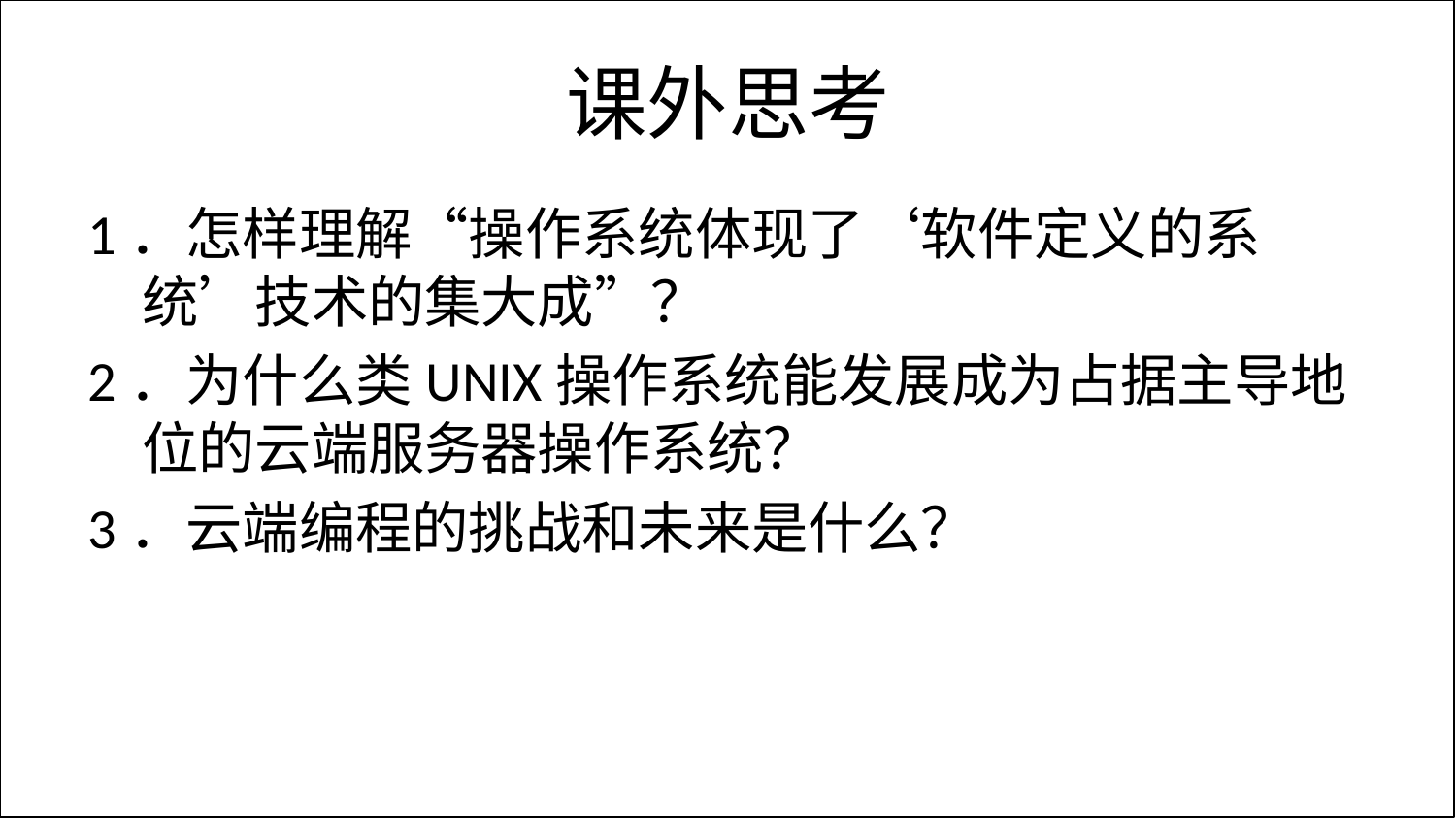

# 课外思考
1．怎样理解“操作系统体现了‘软件定义的系统’技术的集大成”？
2．为什么类UNIX操作系统能发展成为占据主导地位的云端服务器操作系统？
3．云端编程的挑战和未来是什么？